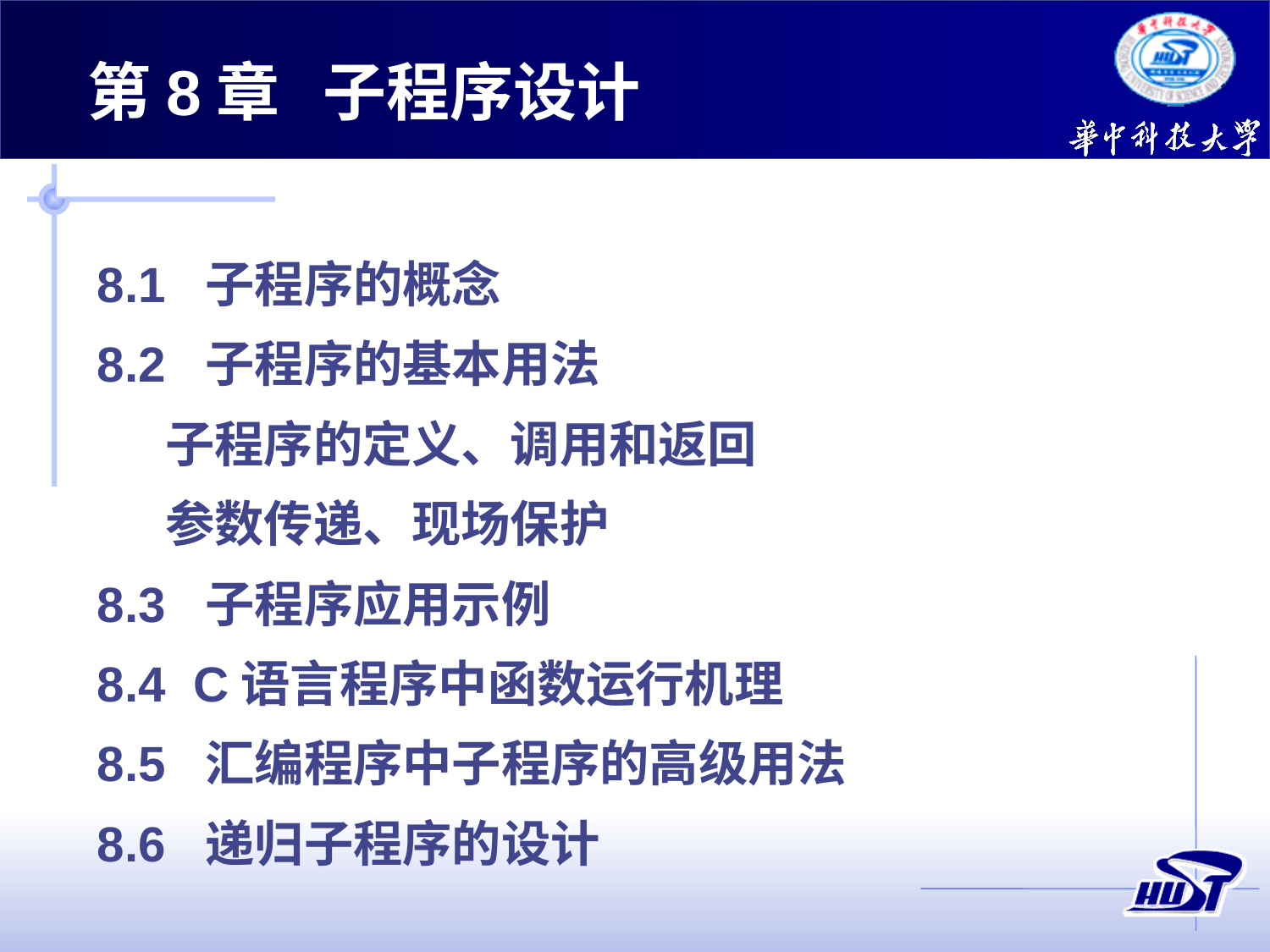

第8章   子程序设计
8.1  子程序的概念
8.2  子程序的基本用法
     子程序的定义、调用和返回
     参数传递、现场保护
8.3  子程序应用示例
8.4  C语言程序中函数运行机理
8.5  汇编程序中子程序的高级用法
8.6  递归子程序的设计